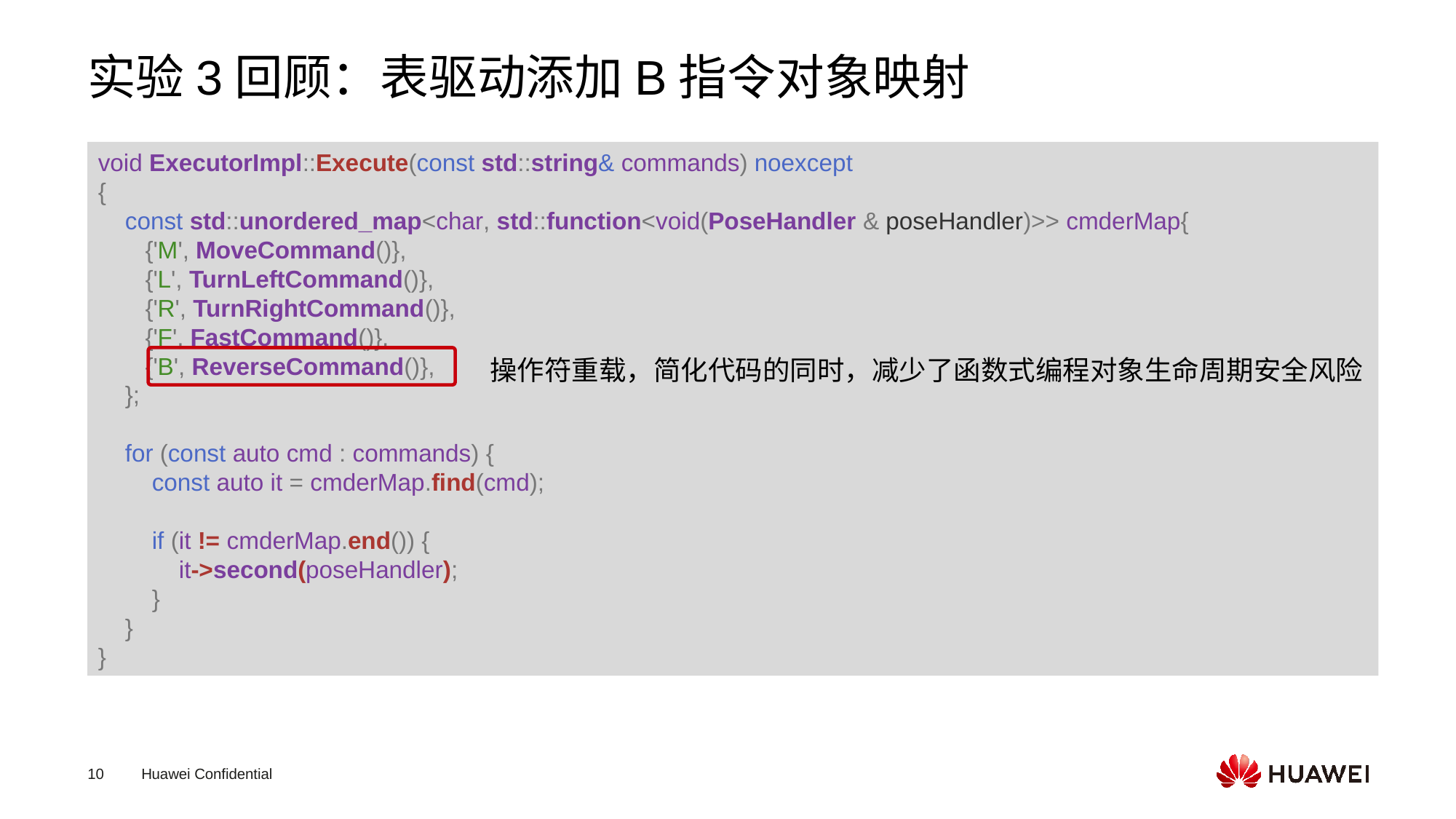

# 实验3回顾：表驱动添加B指令对象映射
void ExecutorImpl::Execute(const std::string& commands) noexcept
{
    const std::unordered_map<char, std::function<void(PoseHandler & poseHandler)>> cmderMap{
       {'M', MoveCommand()},
       {'L', TurnLeftCommand()},
       {'R', TurnRightCommand()},
       {'F', FastCommand()},
       {'B', ReverseCommand()},
    };
    for (const auto cmd : commands) {
        const auto it = cmderMap.find(cmd);
        if (it != cmderMap.end()) {
            it->second(poseHandler);
        }
    }
}

操作符重载，简化代码的同时，减少了函数式编程对象生命周期安全风险